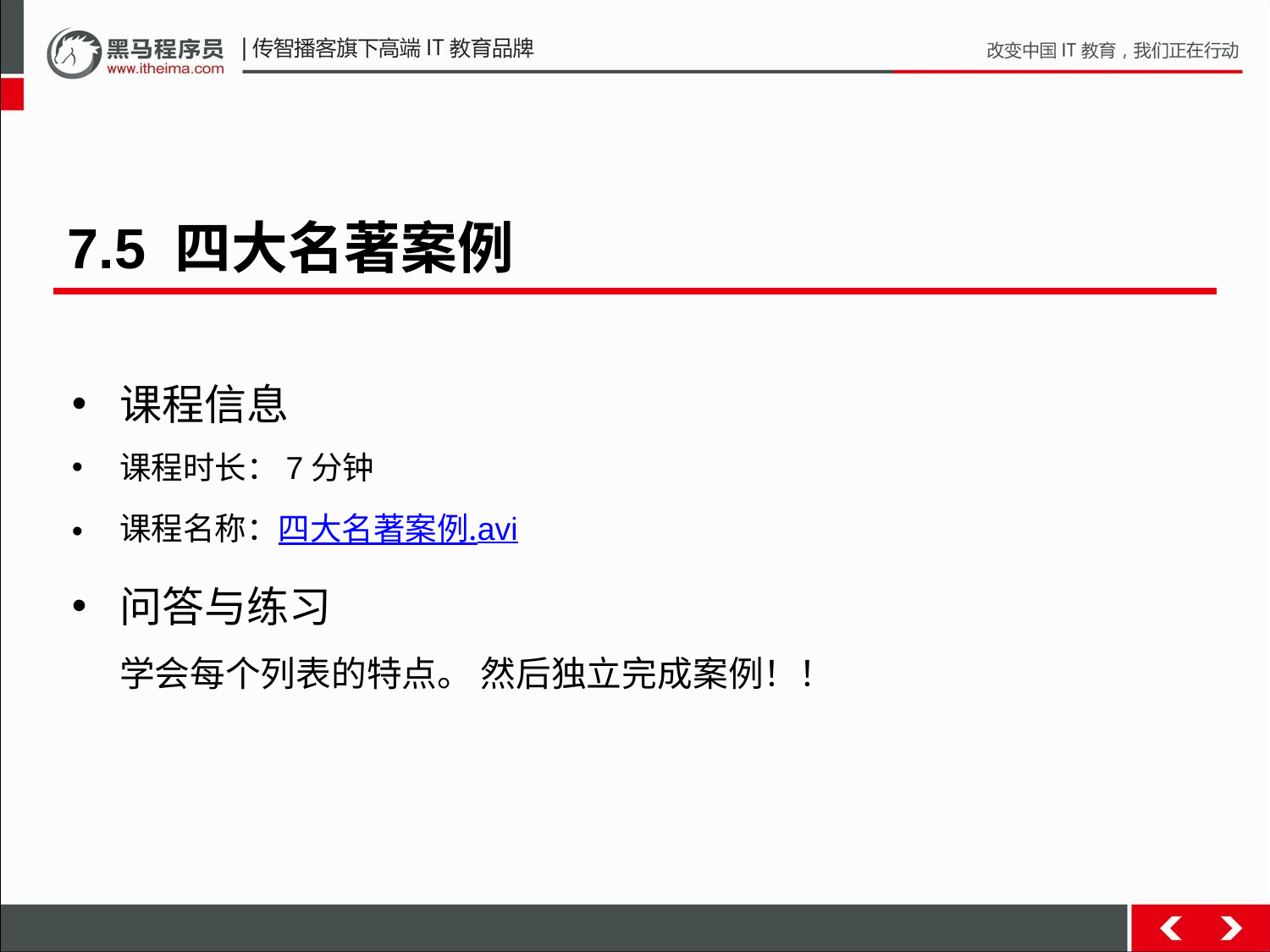

7.5 四大名著案例
课程信息
课程时长：7分钟
课程名称：四大名著案例.avi
问答与练习
学会每个列表的特点。 然后独立完成案例！！